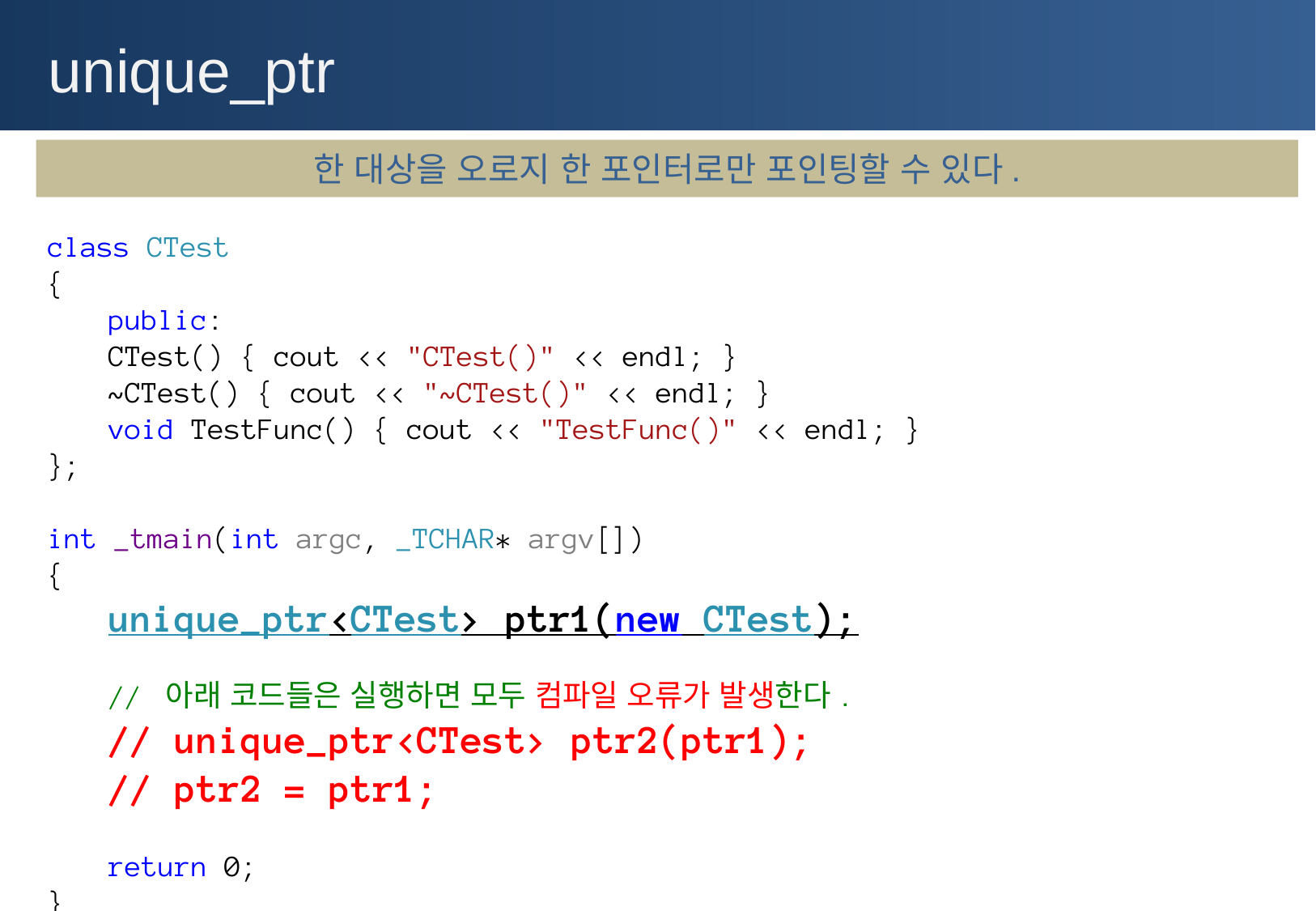

# unique_ptr
한 대상을 오로지 한 포인터로만 포인팅할 수 있다.
class CTest
{
public:
CTest() { cout << "CTest()" << endl; }
~CTest() { cout << "~CTest()" << endl; }
void TestFunc() { cout << "TestFunc()" << endl; }
};

int _tmain(int argc, _TCHAR* argv[])
{
unique_ptr<CTest> ptr1(new CTest);

// 아래 코드들은 실행하면 모두 컴파일 오류가 발생한다.
// unique_ptr<CTest> ptr2(ptr1);
// ptr2 = ptr1;

return 0;
}